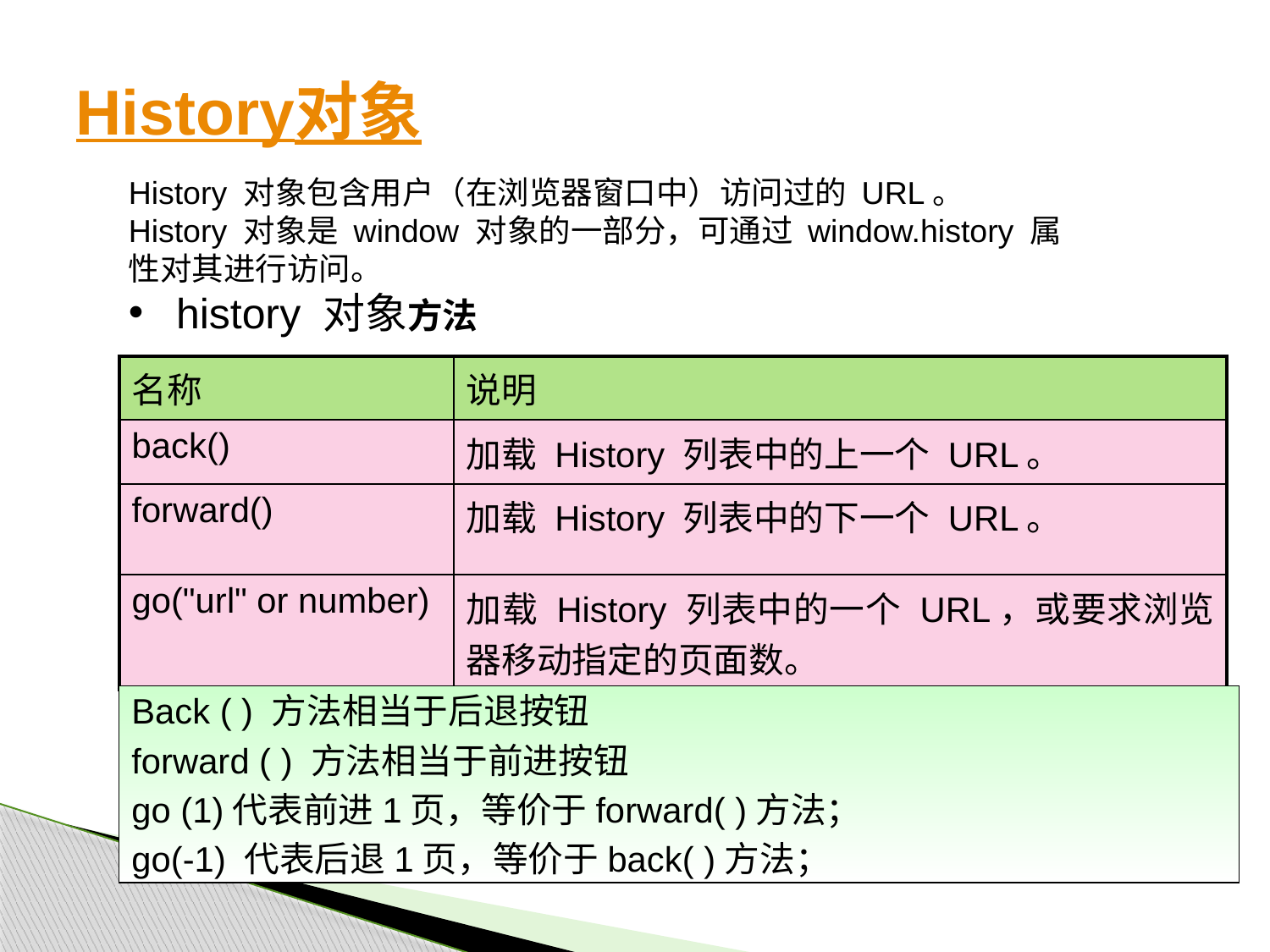

# History对象
History 对象包含用户（在浏览器窗口中）访问过的 URL。
History 对象是 window 对象的一部分，可通过 window.history 属性对其进行访问。
history 对象方法

| 名称 | 说明 |
| --- | --- |
| back() | 加载 History 列表中的上一个 URL。 |
| forward() | 加载 History 列表中的下一个 URL。 |
| go("url" or number) | 加载 History 列表中的一个 URL，或要求浏览器移动指定的页面数。 |
Back ( ) 方法相当于后退按钮
forward ( ) 方法相当于前进按钮
go (1)代表前进1页，等价于forward( )方法；
go(-1) 代表后退1页，等价于back( )方法；